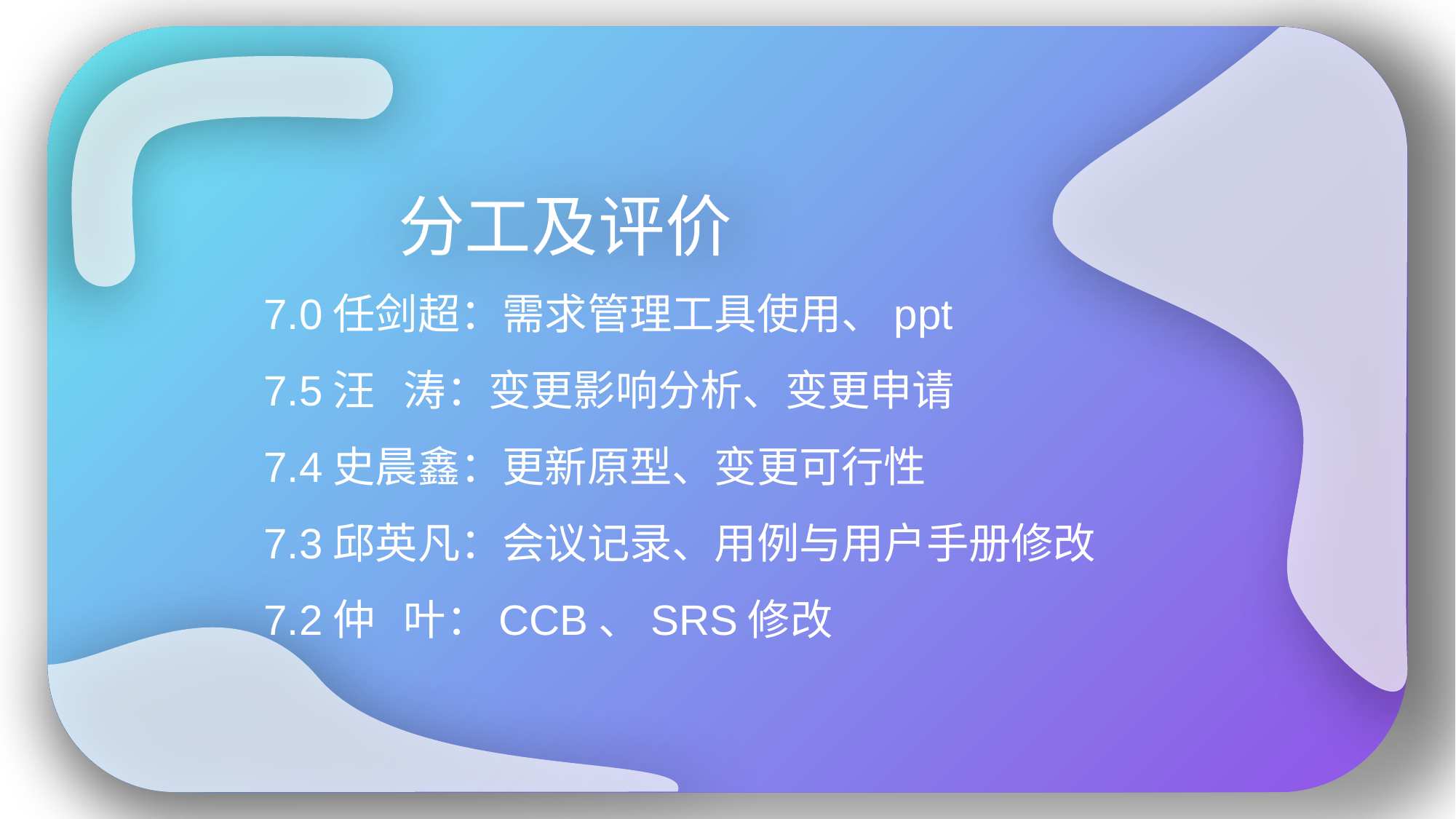

分工及评价
7.0任剑超：需求管理工具使用、ppt
7.5汪   涛：变更影响分析、变更申请
7.4史晨鑫：更新原型、变更可行性
7.3邱英凡：会议记录、用例与用户手册修改
7.2仲   叶：CCB、SRS修改